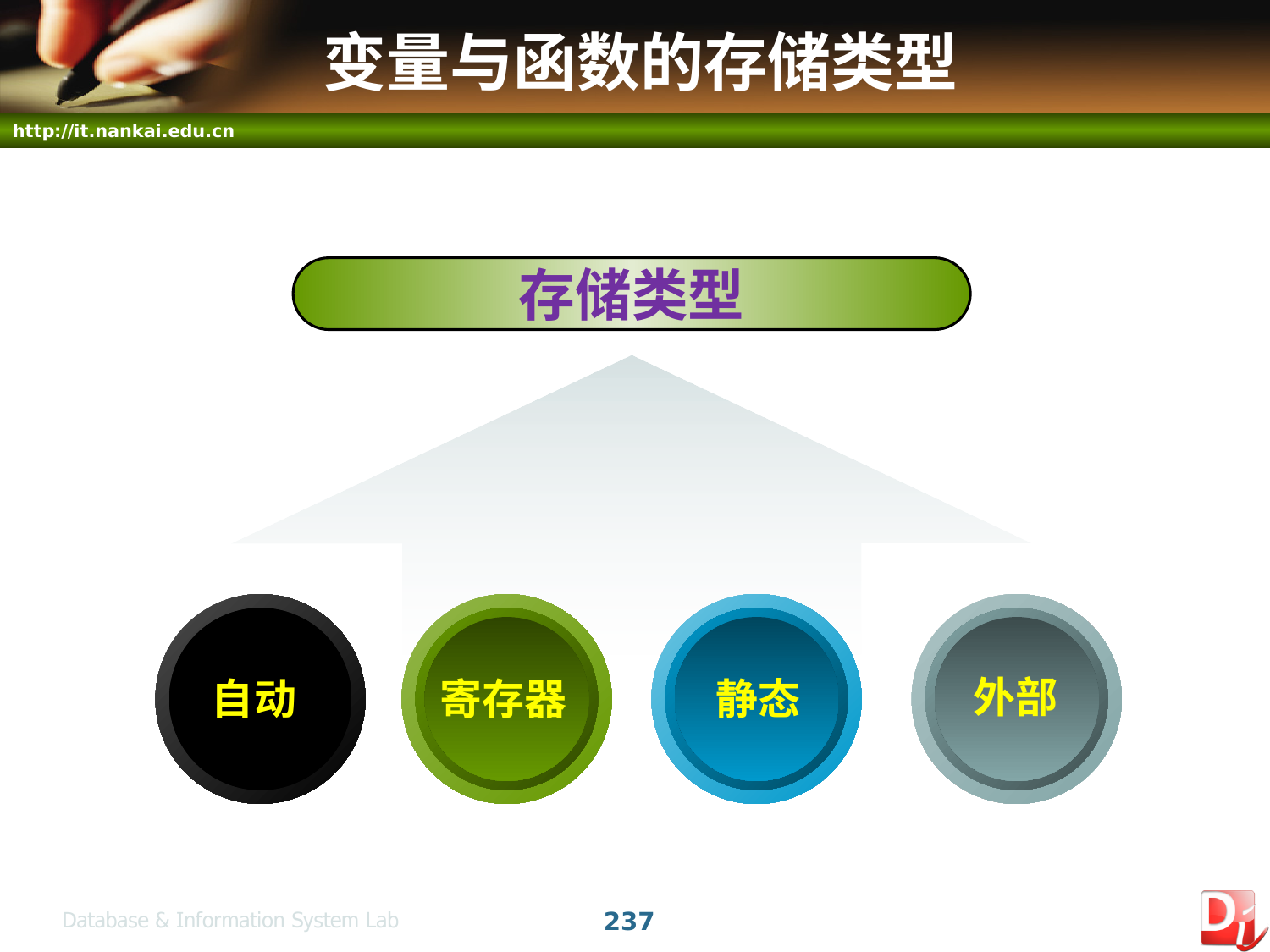

# 变量与函数的存储类型
存储类型

外部
自动
寄存器
静态
237
Database & Information System Lab